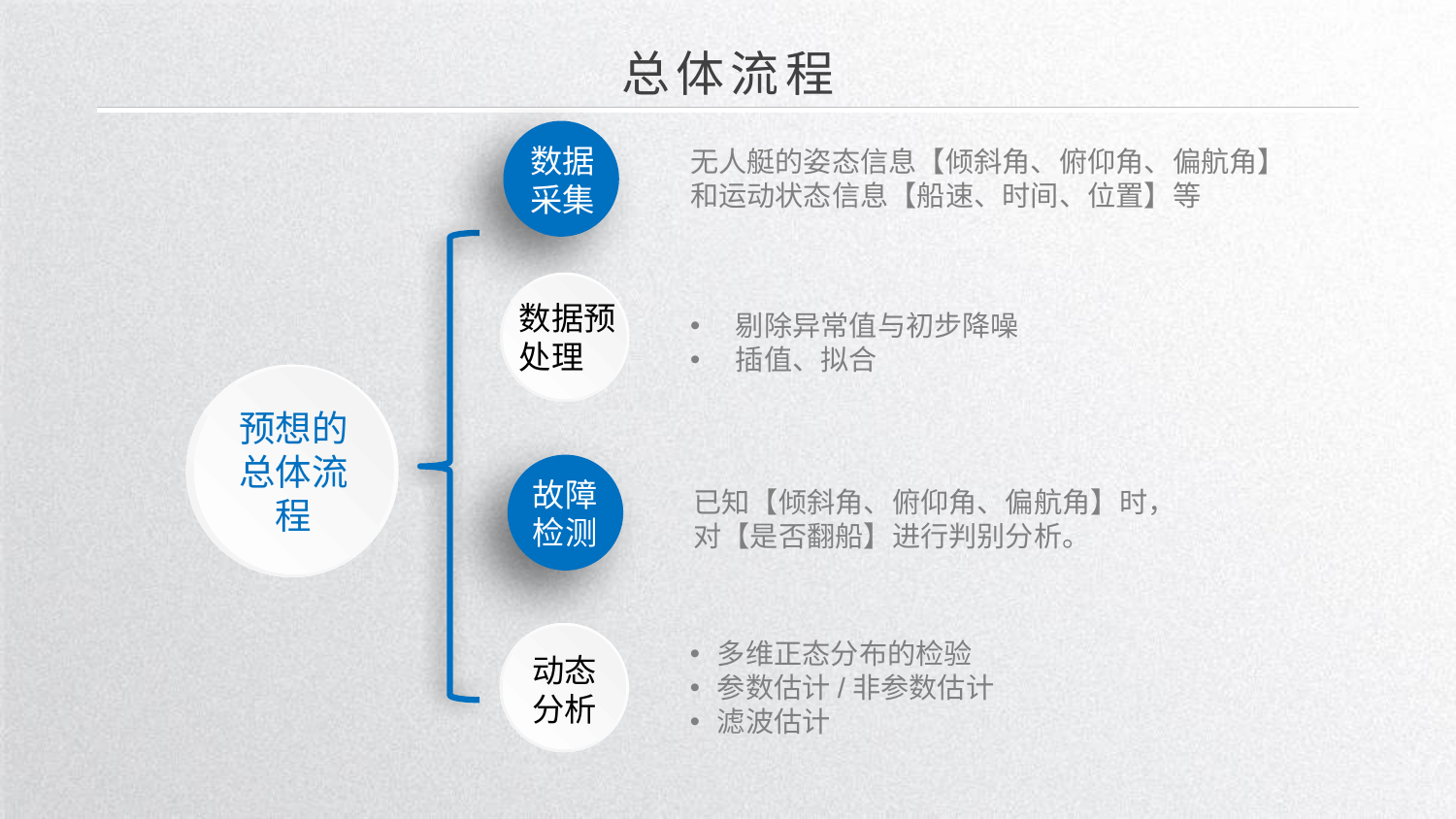

总体流程

数据采集
无人艇的姿态信息【倾斜角、俯仰角、偏航角】
和运动状态信息【船速、时间、位置】等

数据预处理
剔除异常值与初步降噪
插值、拟合

预想的总体流程

故障检测
已知【倾斜角、俯仰角、偏航角】时，
对【是否翻船】进行判别分析。

多维正态分布的检验
参数估计/非参数估计
滤波估计
动态分析